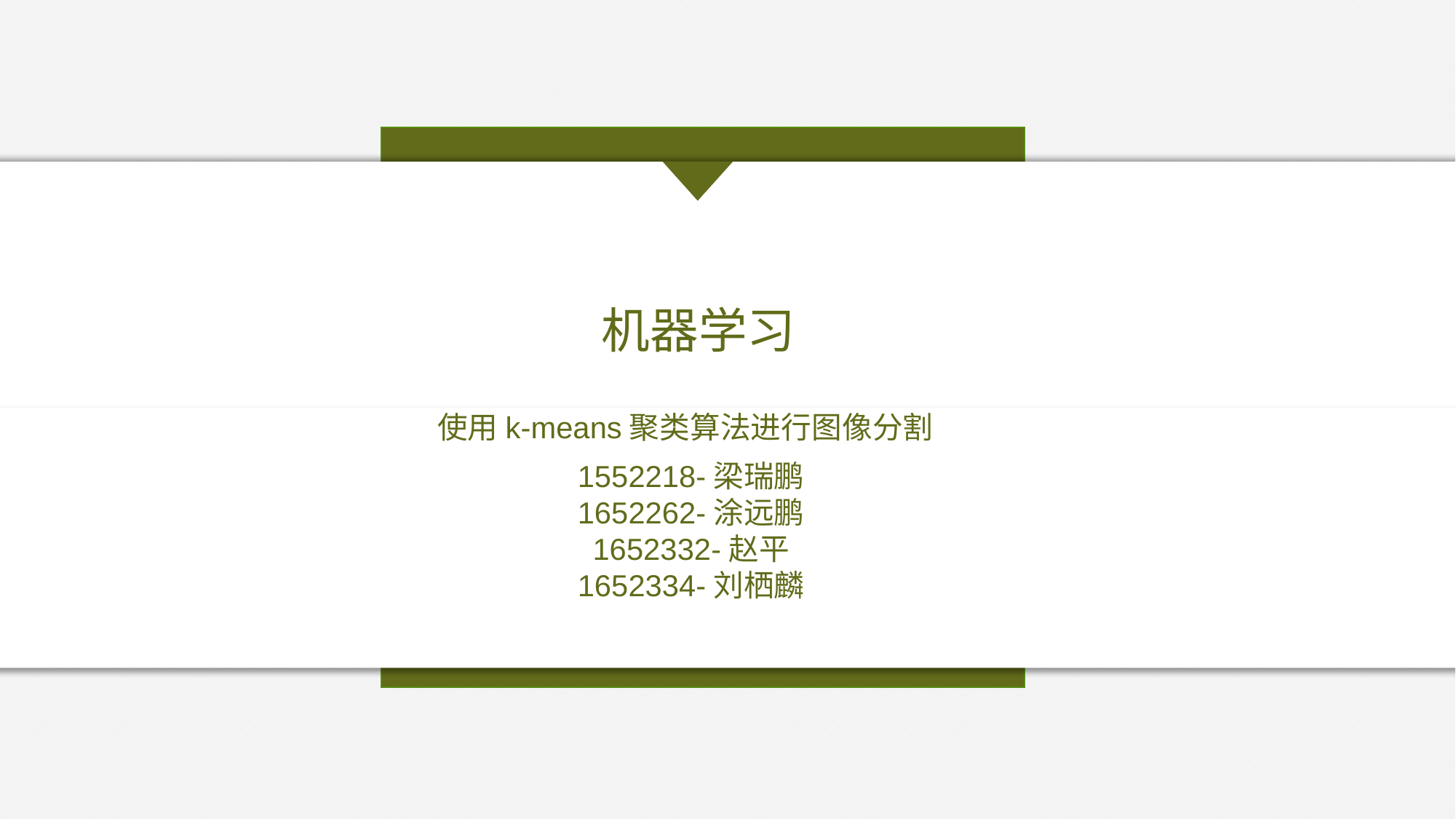

机器学习
使用k-means聚类算法进行图像分割
1552218-梁瑞鹏
1652262-涂远鹏
1652332-赵平
1652334-刘栖麟
专业：信管
演示人：马向阳
小组成员：马向阳、刘子健、马凯玉